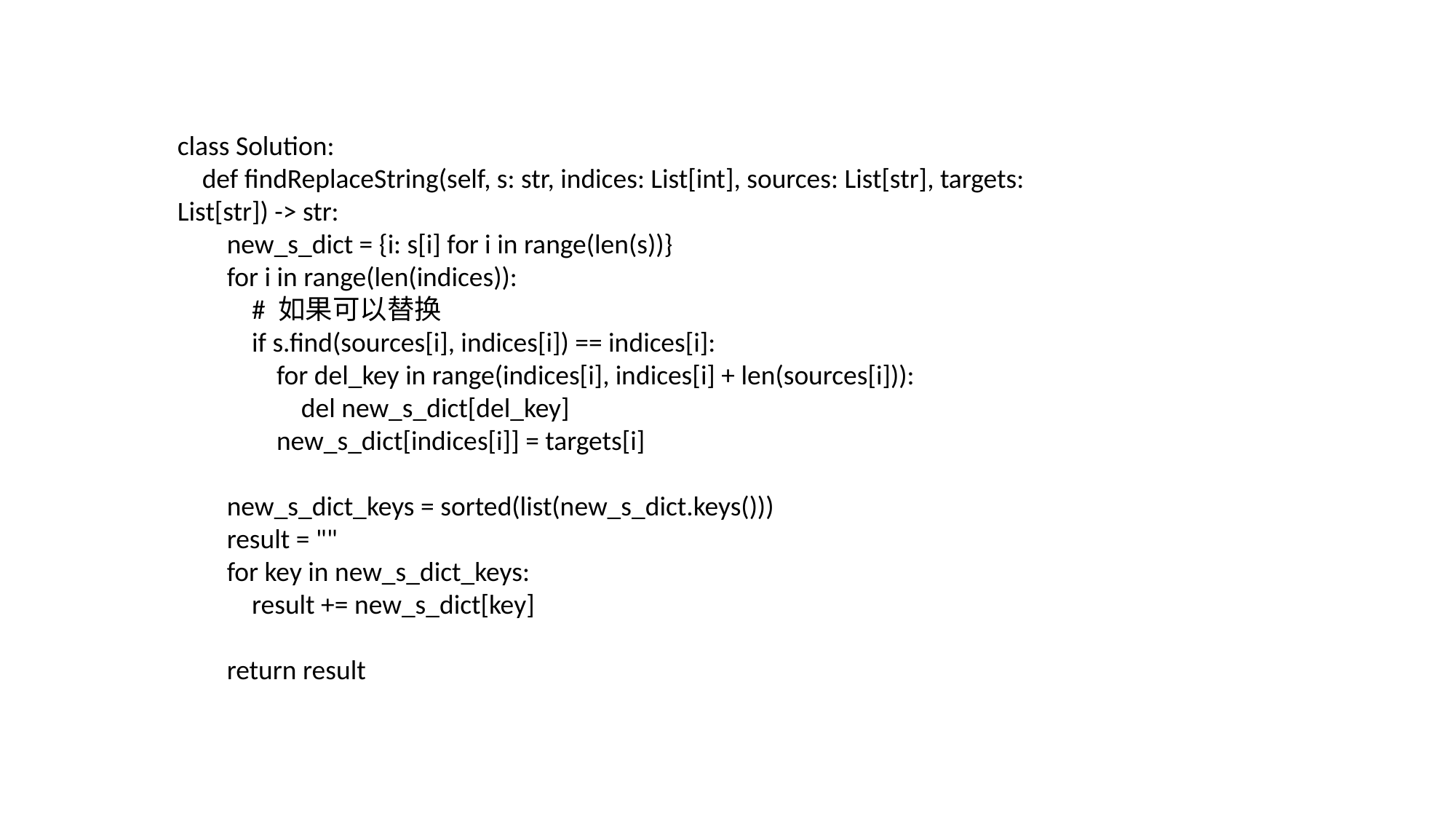

class Solution:
    def findReplaceString(self, s: str, indices: List[int], sources: List[str], targets: List[str]) -> str:
        new_s_dict = {i: s[i] for i in range(len(s))}
        for i in range(len(indices)):
            # 如果可以替换
            if s.find(sources[i], indices[i]) == indices[i]:
                for del_key in range(indices[i], indices[i] + len(sources[i])):
                    del new_s_dict[del_key]
                new_s_dict[indices[i]] = targets[i]

        new_s_dict_keys = sorted(list(new_s_dict.keys()))
        result = ""
        for key in new_s_dict_keys:
            result += new_s_dict[key]

        return result